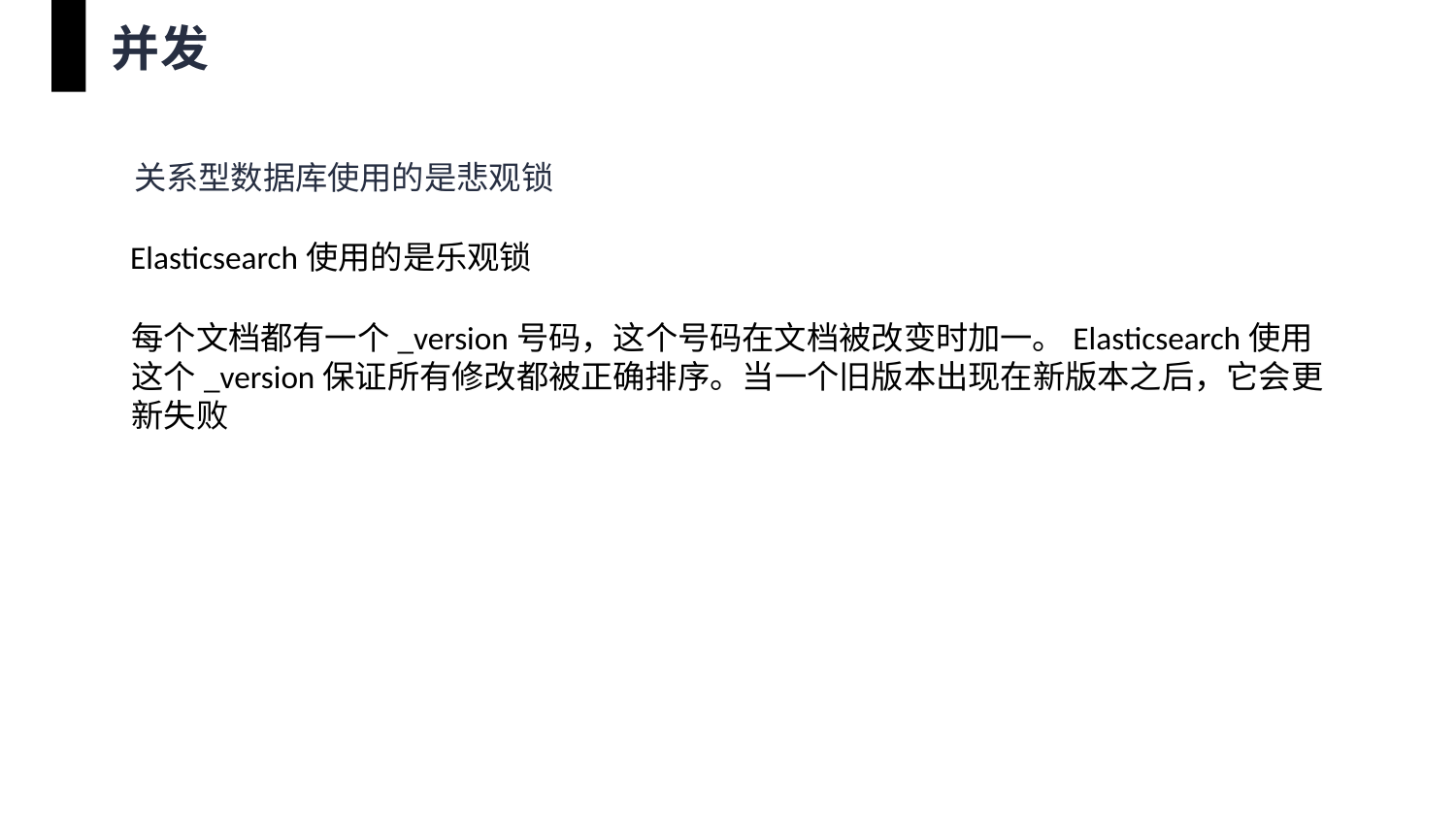

并发
关系型数据库使用的是悲观锁
Elasticsearch使用的是乐观锁
每个文档都有一个_version号码，这个号码在文档被改变时加一。Elasticsearch使用这个_version保证所有修改都被正确排序。当一个旧版本出现在新版本之后，它会更新失败